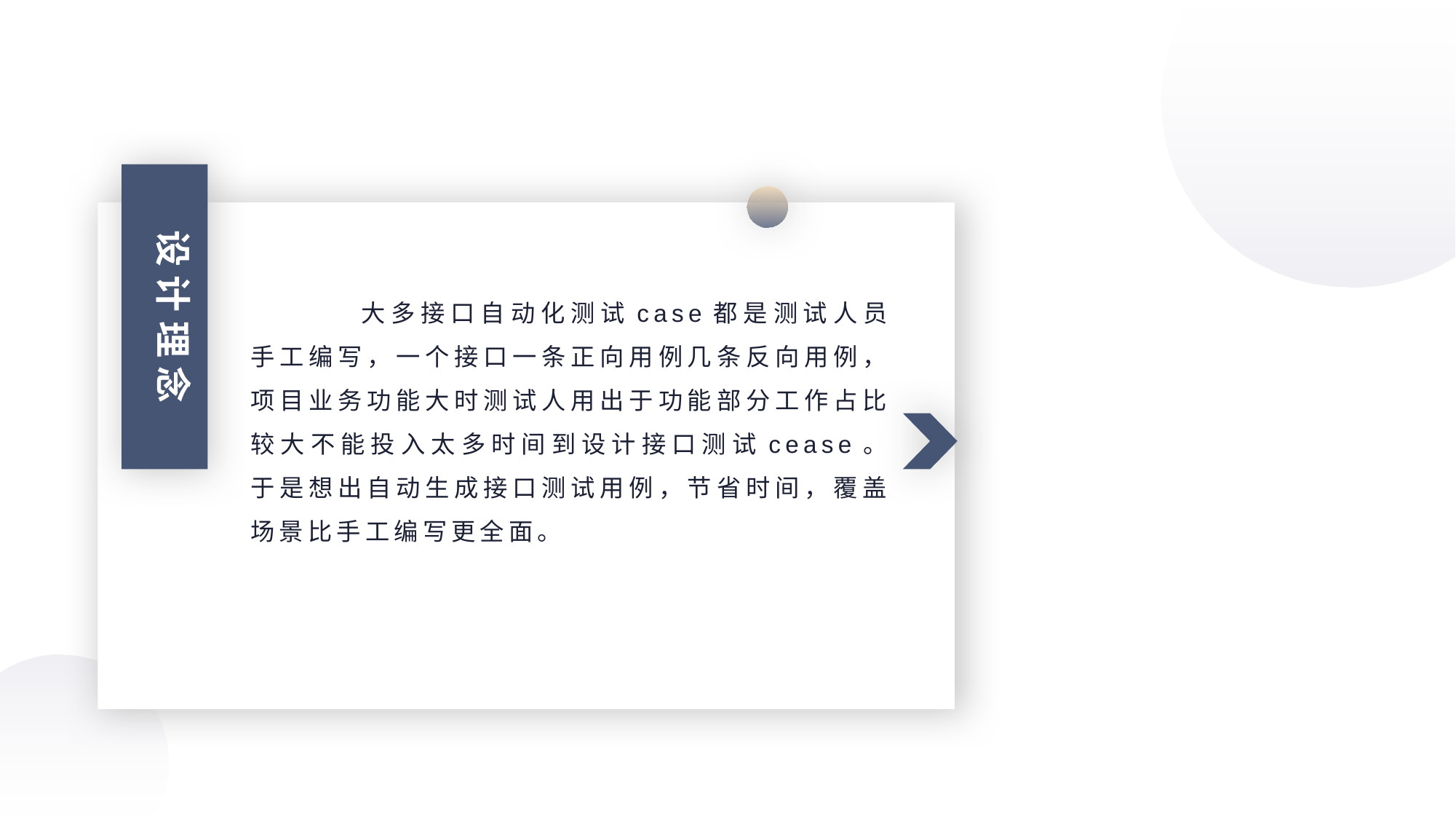

设计理念
	大多接口自动化测试case都是测试人员手工编写，一个接口一条正向用例几条反向用例，项目业务功能大时测试人用出于功能部分工作占比较大不能投入太多时间到设计接口测试cease。于是想出自动生成接口测试用例，节省时间，覆盖场景比手工编写更全面。